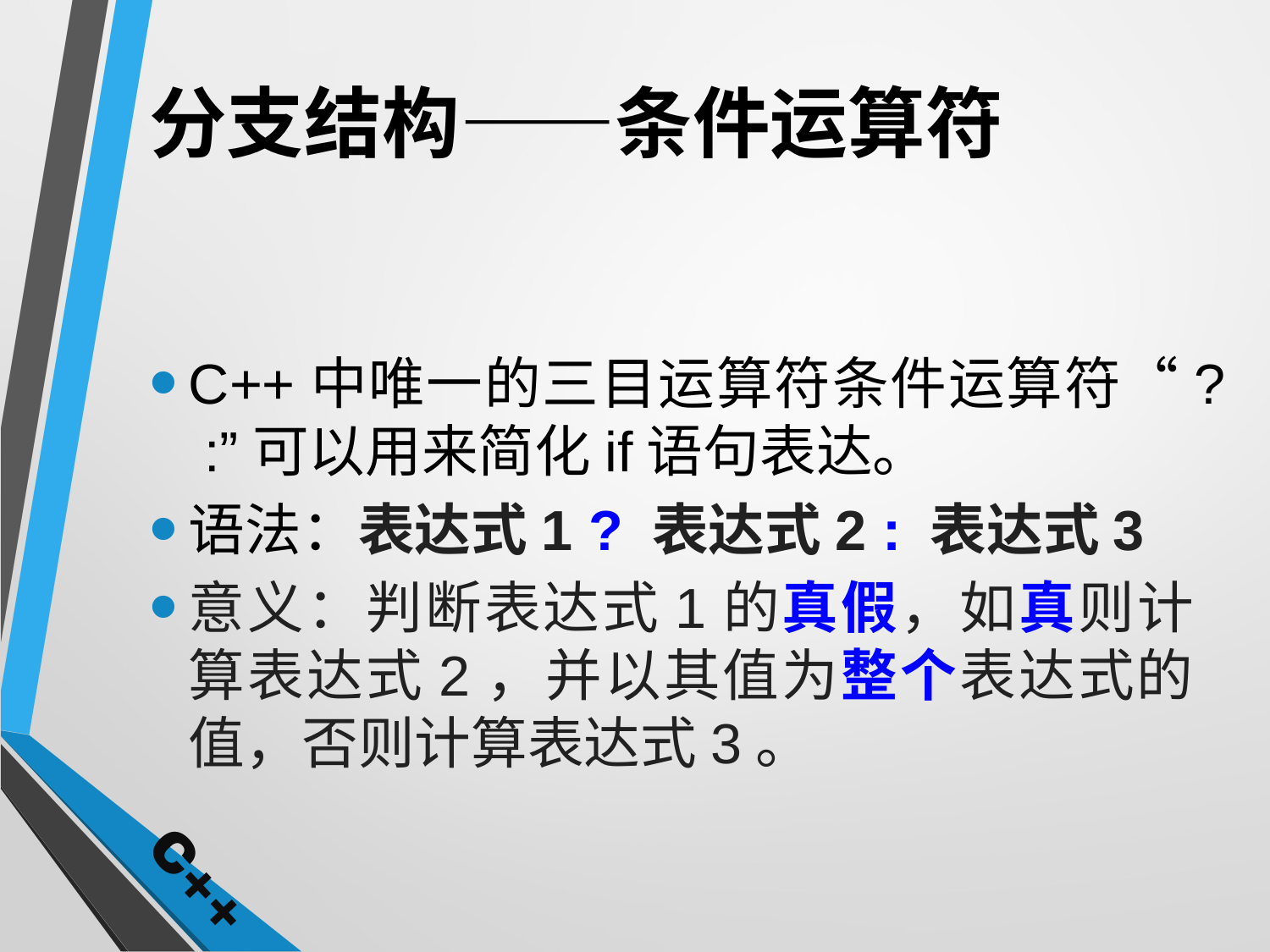

# 分支结构——条件运算符
C++中唯一的三目运算符条件运算符“? :”可以用来简化if语句表达。
语法：表达式1 ? 表达式2 : 表达式3
意义：判断表达式1的真假，如真则计算表达式2，并以其值为整个表达式的值，否则计算表达式3。